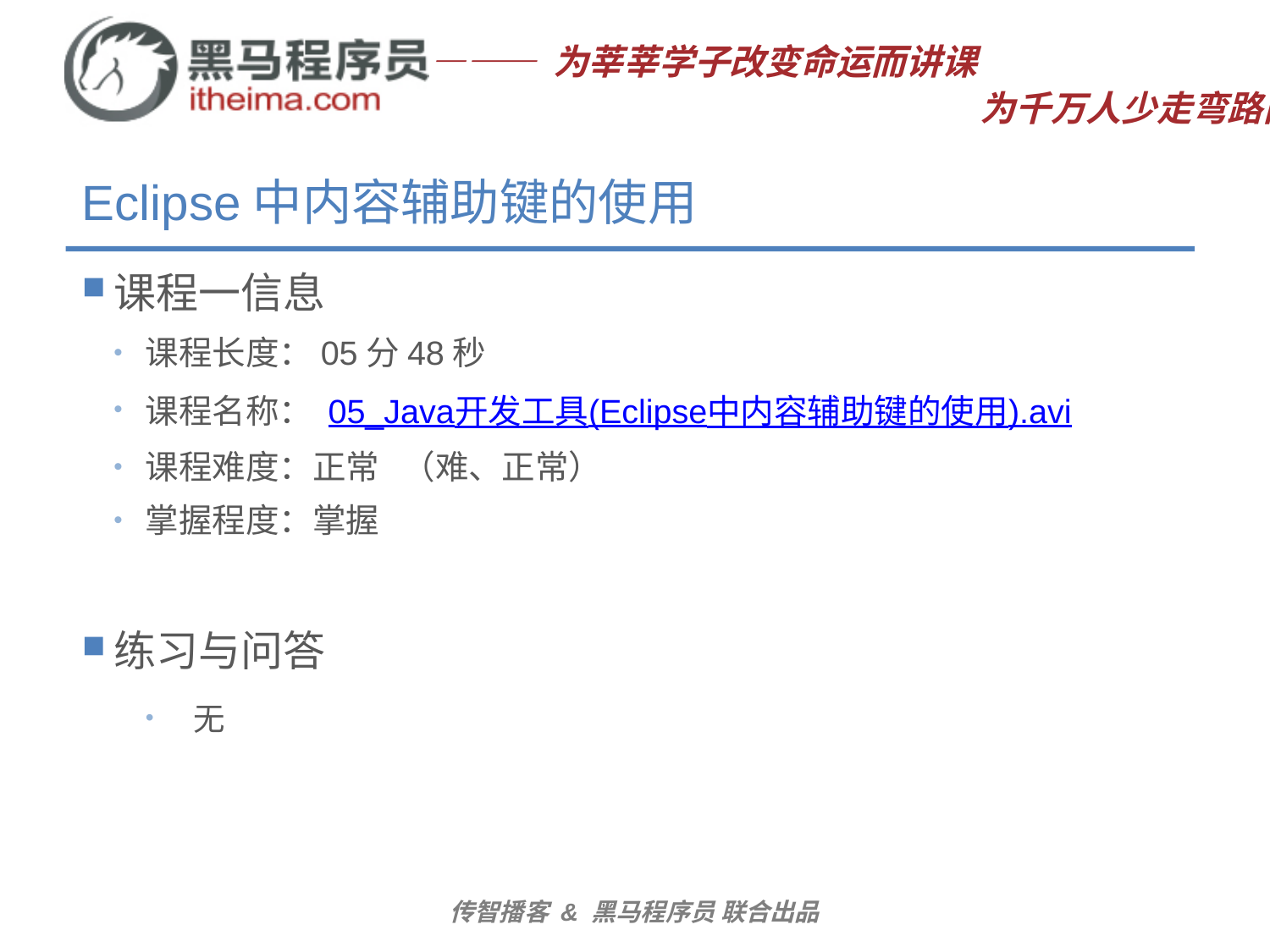

# Eclipse中内容辅助键的使用
课程一信息
课程长度：05分48秒
课程名称： 05_Java开发工具(Eclipse中内容辅助键的使用).avi
课程难度：正常   （难、正常）
掌握程度：掌握

练习与问答
无